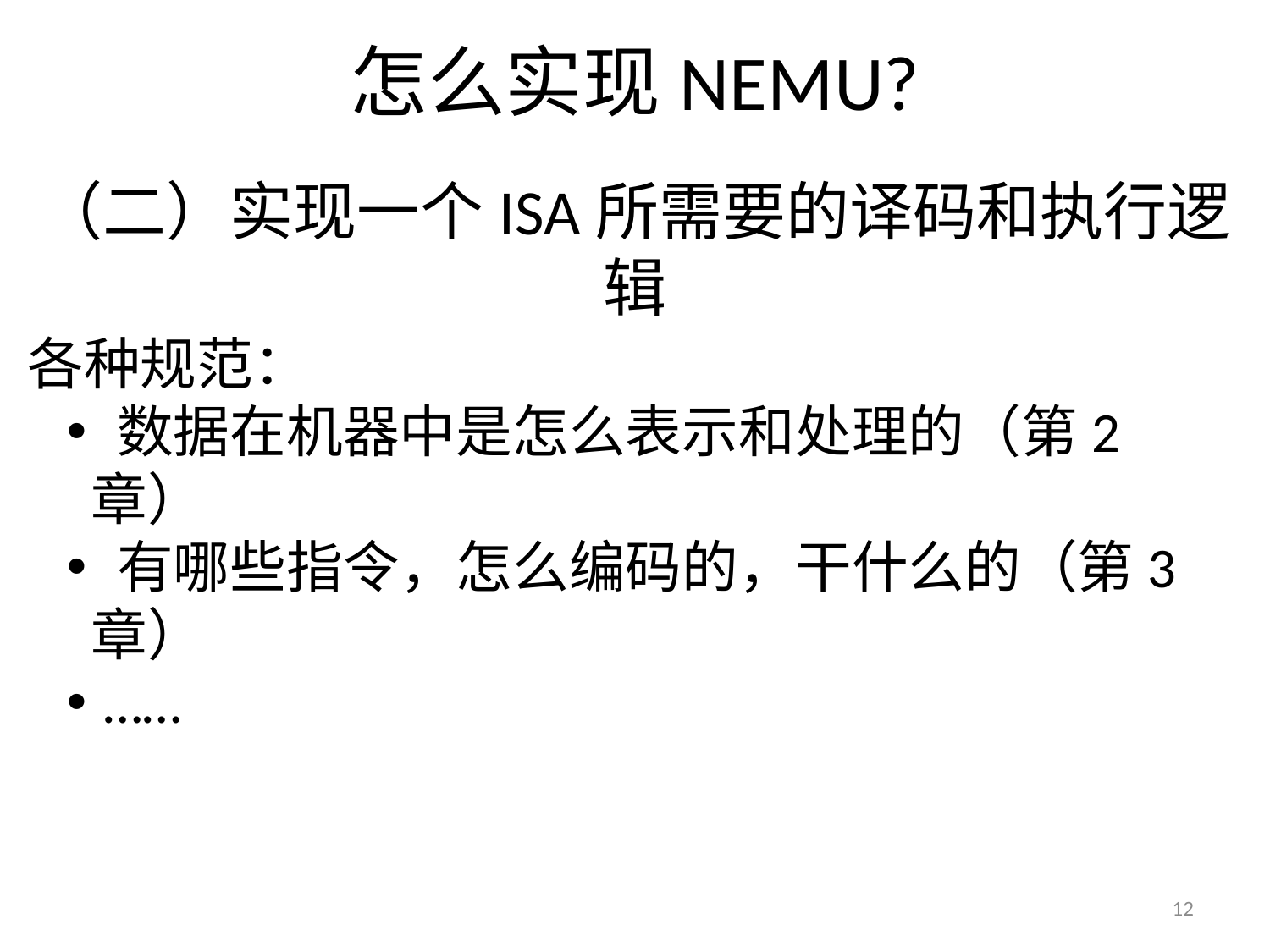

# 怎么实现NEMU?
（二）实现一个ISA所需要的译码和执行逻辑
各种规范：
 数据在机器中是怎么表示和处理的（第2章）
 有哪些指令，怎么编码的，干什么的（第3章）
 ……
12